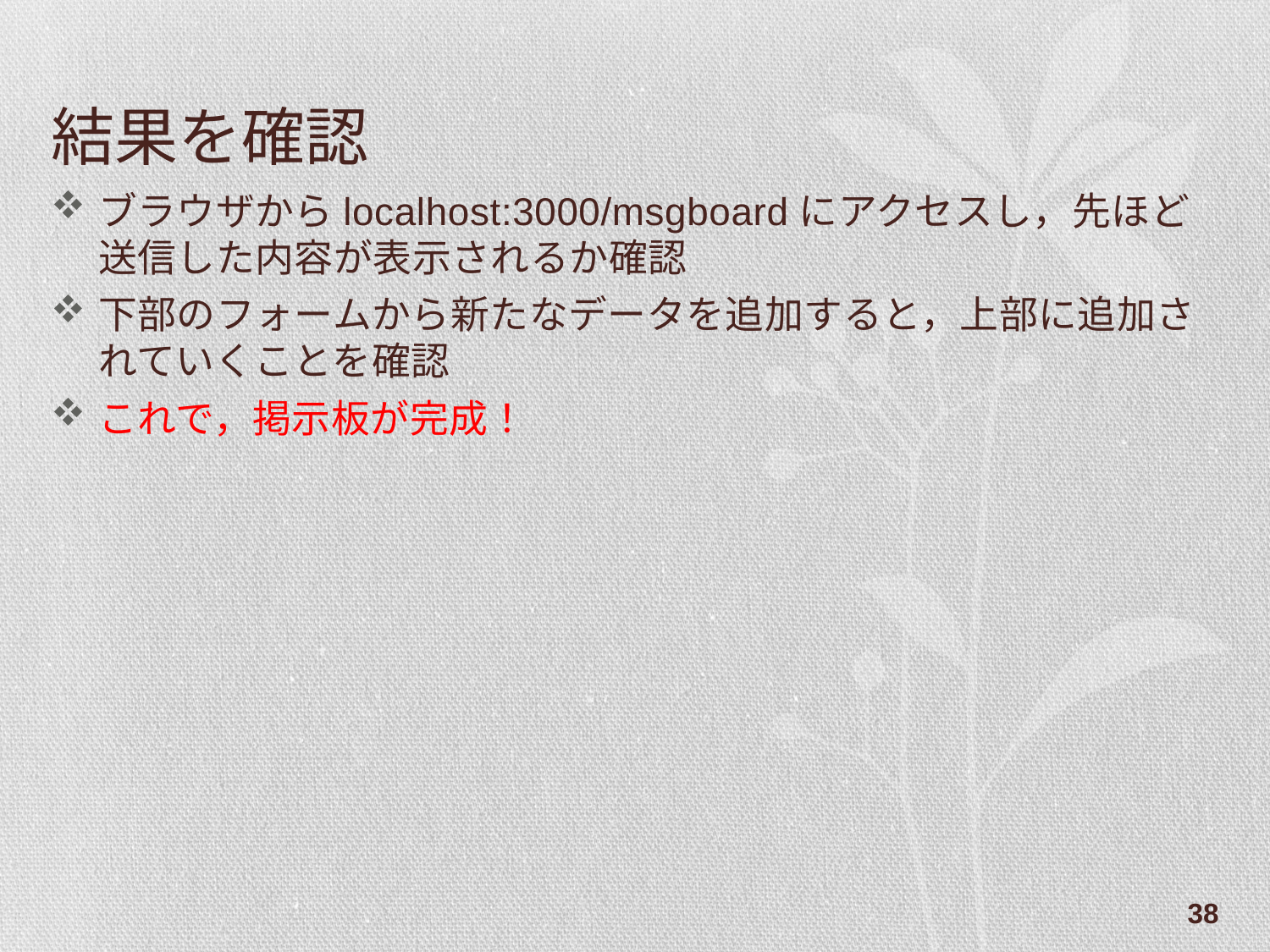

# 結果を確認
ブラウザからlocalhost:3000/msgboardにアクセスし，先ほど送信した内容が表示されるか確認
下部のフォームから新たなデータを追加すると，上部に追加されていくことを確認
これで，掲示板が完成！
38